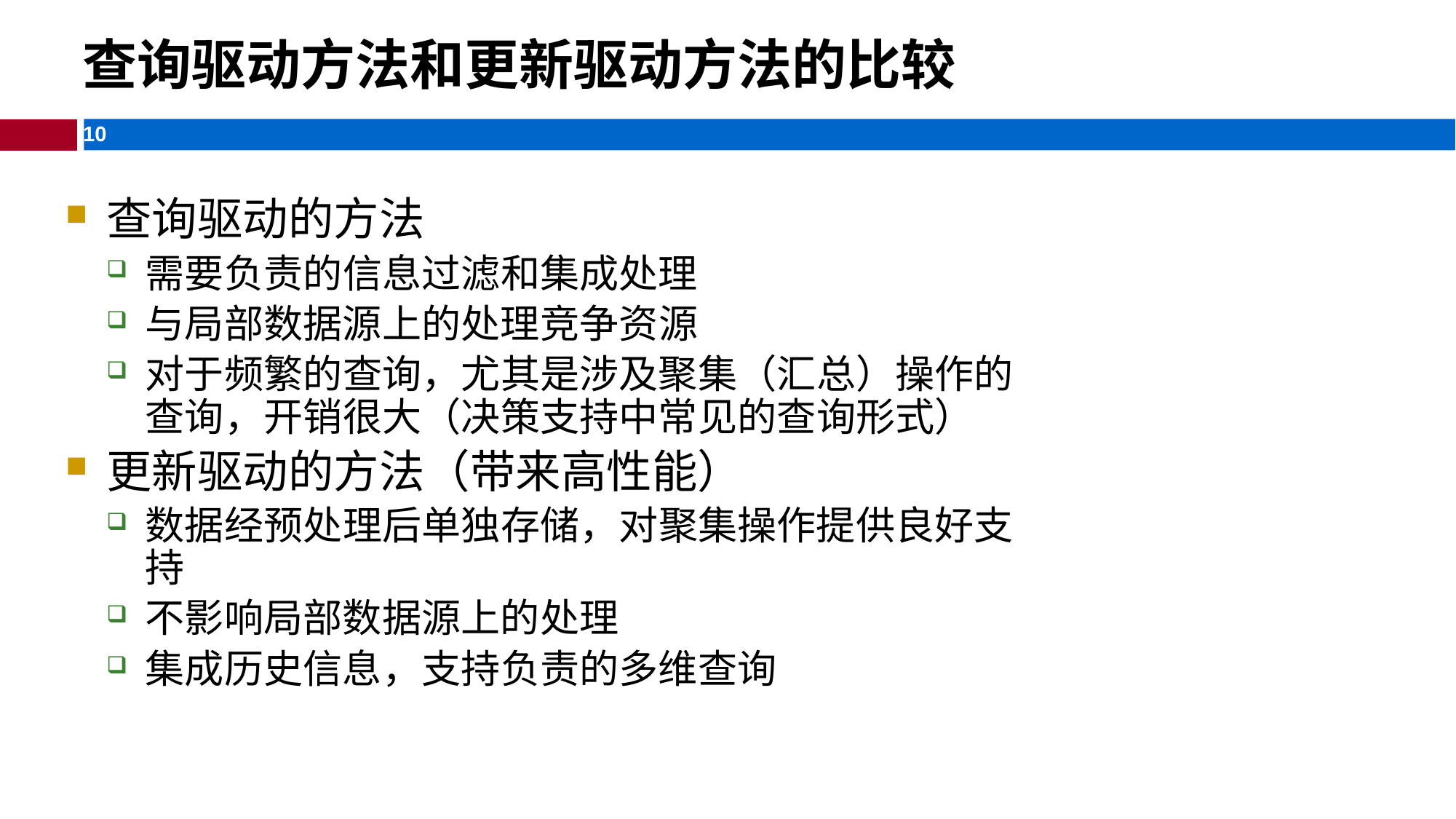

查询驱动方法和更新驱动方法的比较
查询驱动的方法
需要负责的信息过滤和集成处理
与局部数据源上的处理竞争资源
对于频繁的查询，尤其是涉及聚集（汇总）操作的查询，开销很大（决策支持中常见的查询形式）
更新驱动的方法（带来高性能）
数据经预处理后单独存储，对聚集操作提供良好支持
不影响局部数据源上的处理
集成历史信息，支持负责的多维查询